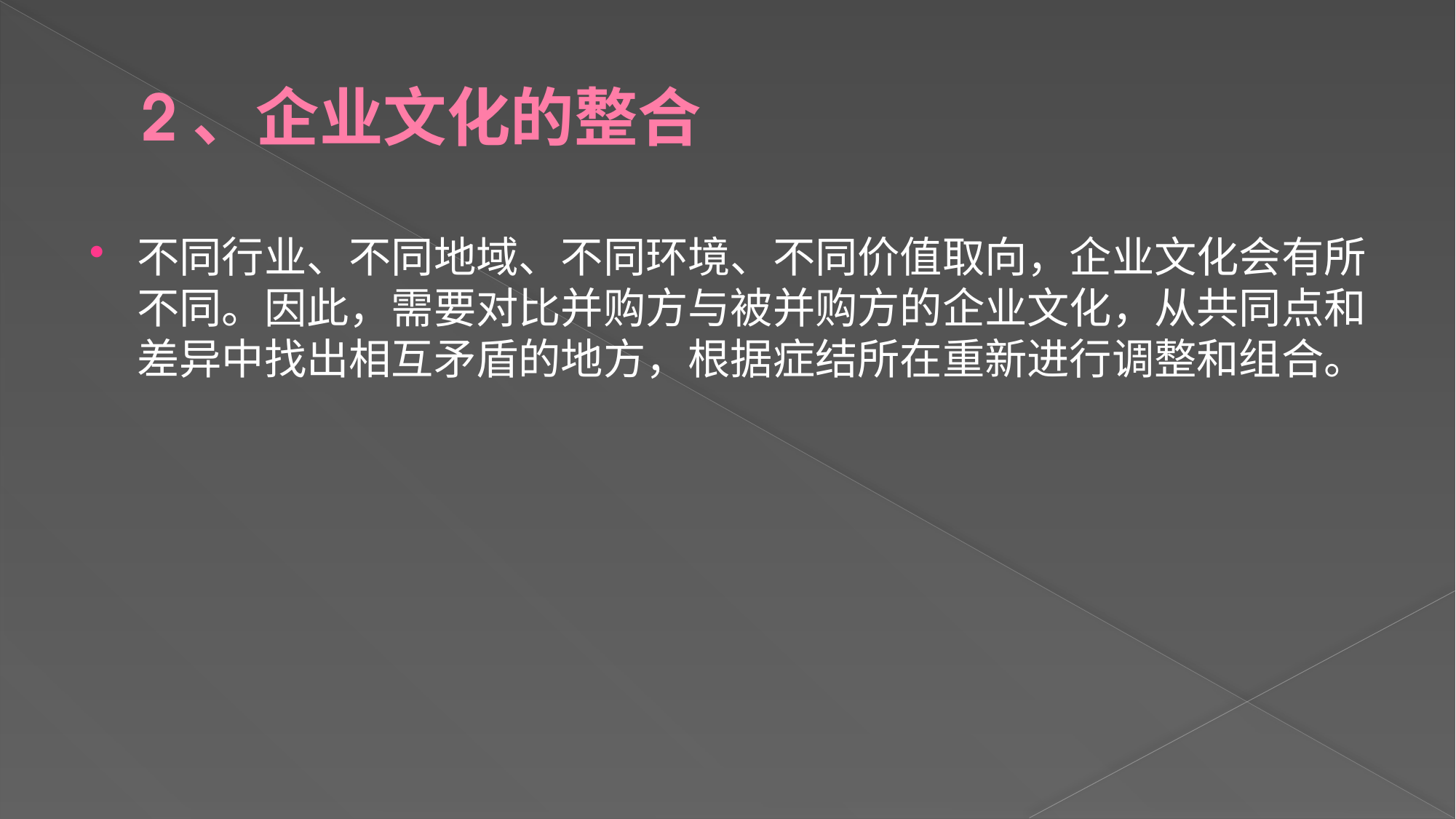

# 2、企业文化的整合
不同行业、不同地域、不同环境、不同价值取向，企业文化会有所不同。因此，需要对比并购方与被并购方的企业文化，从共同点和差异中找出相互矛盾的地方，根据症结所在重新进行调整和组合。